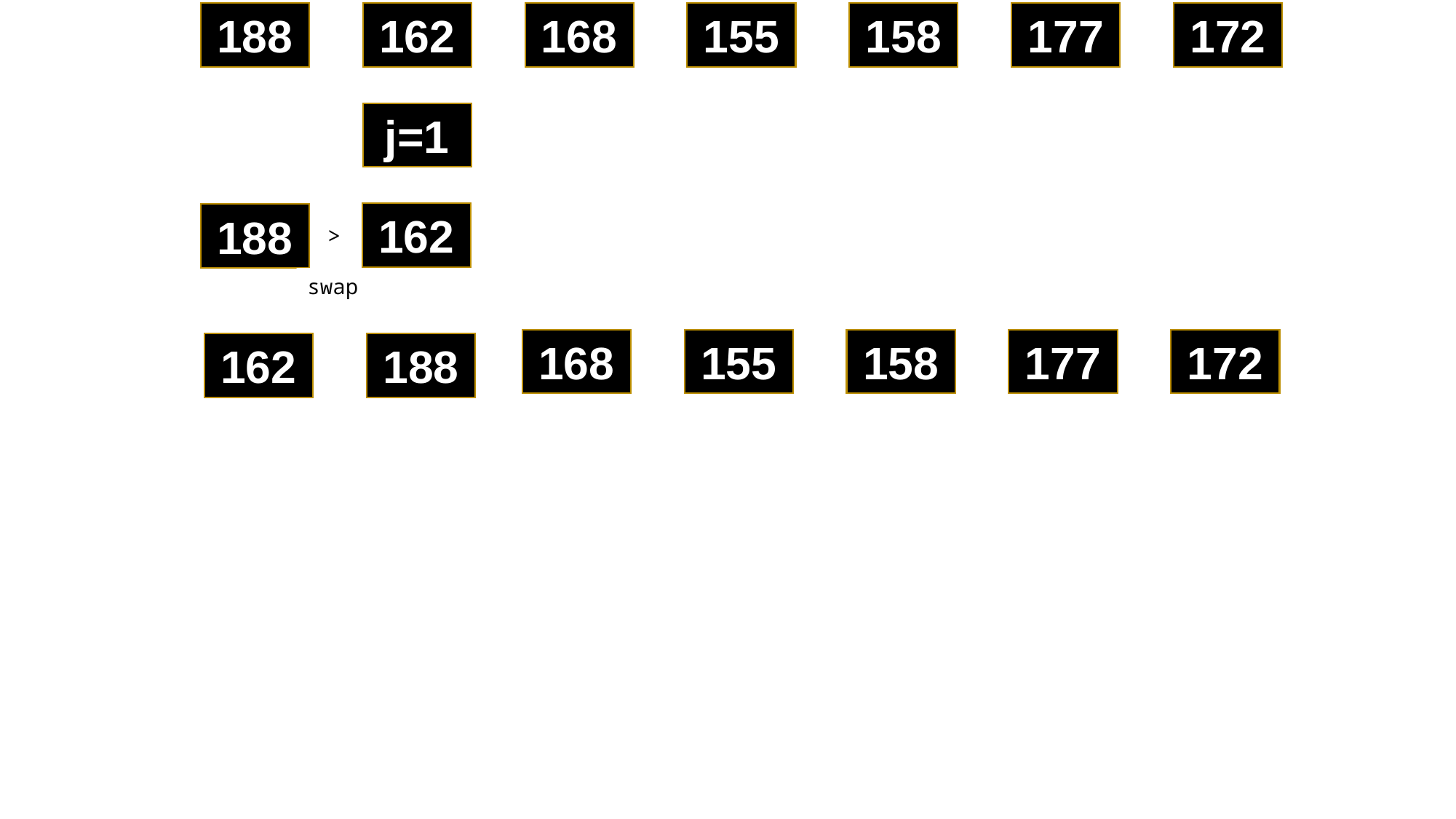

i=1 일때
188
162
168
155
158
177
172
j=1
162
188
>
swap
168
155
158
177
172
188
162